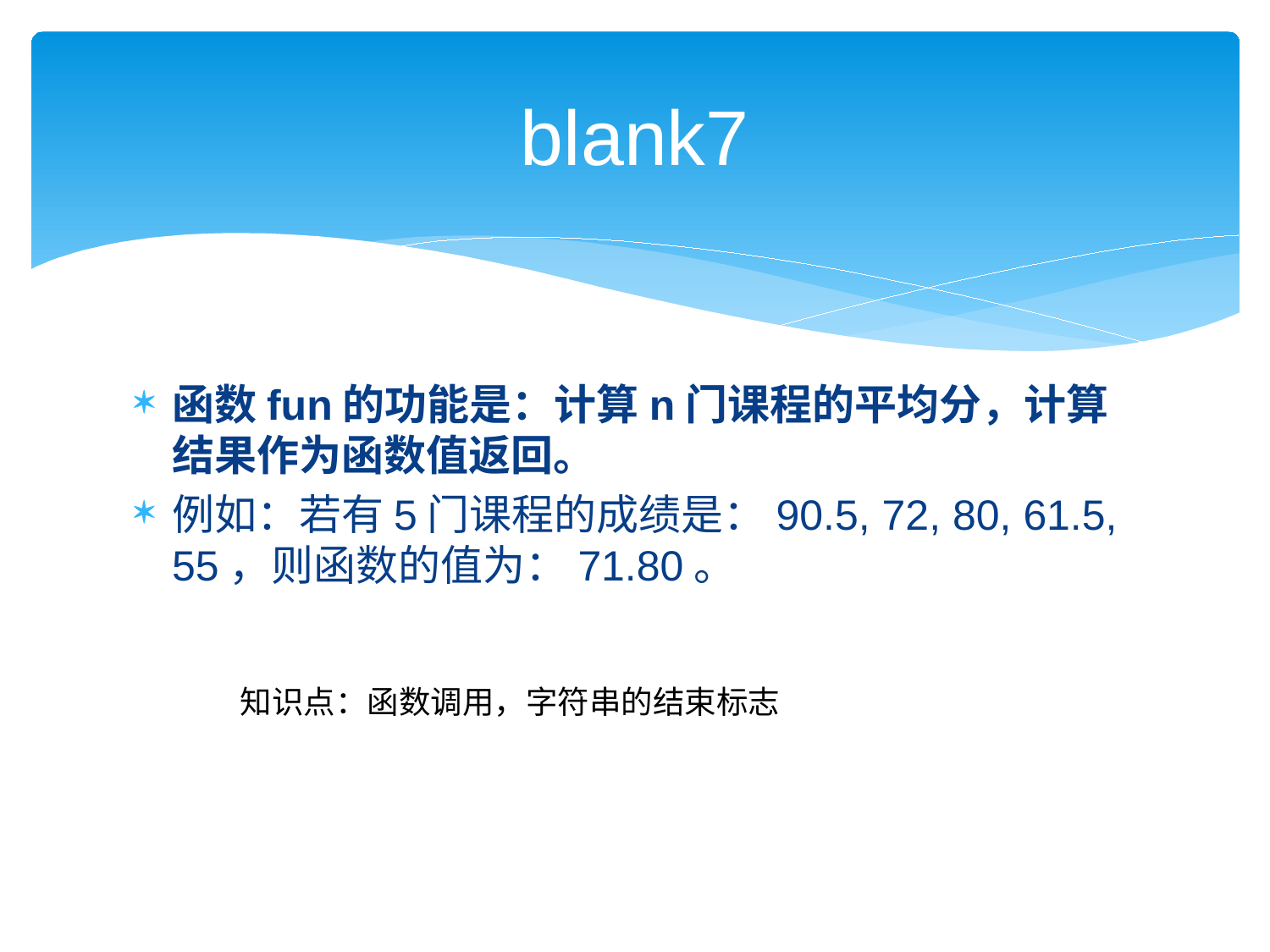

# blank7
函数fun的功能是：计算n门课程的平均分，计算结果作为函数值返回。
例如：若有5门课程的成绩是：90.5, 72, 80, 61.5, 55，则函数的值为：71.80。

知识点：函数调用，字符串的结束标志